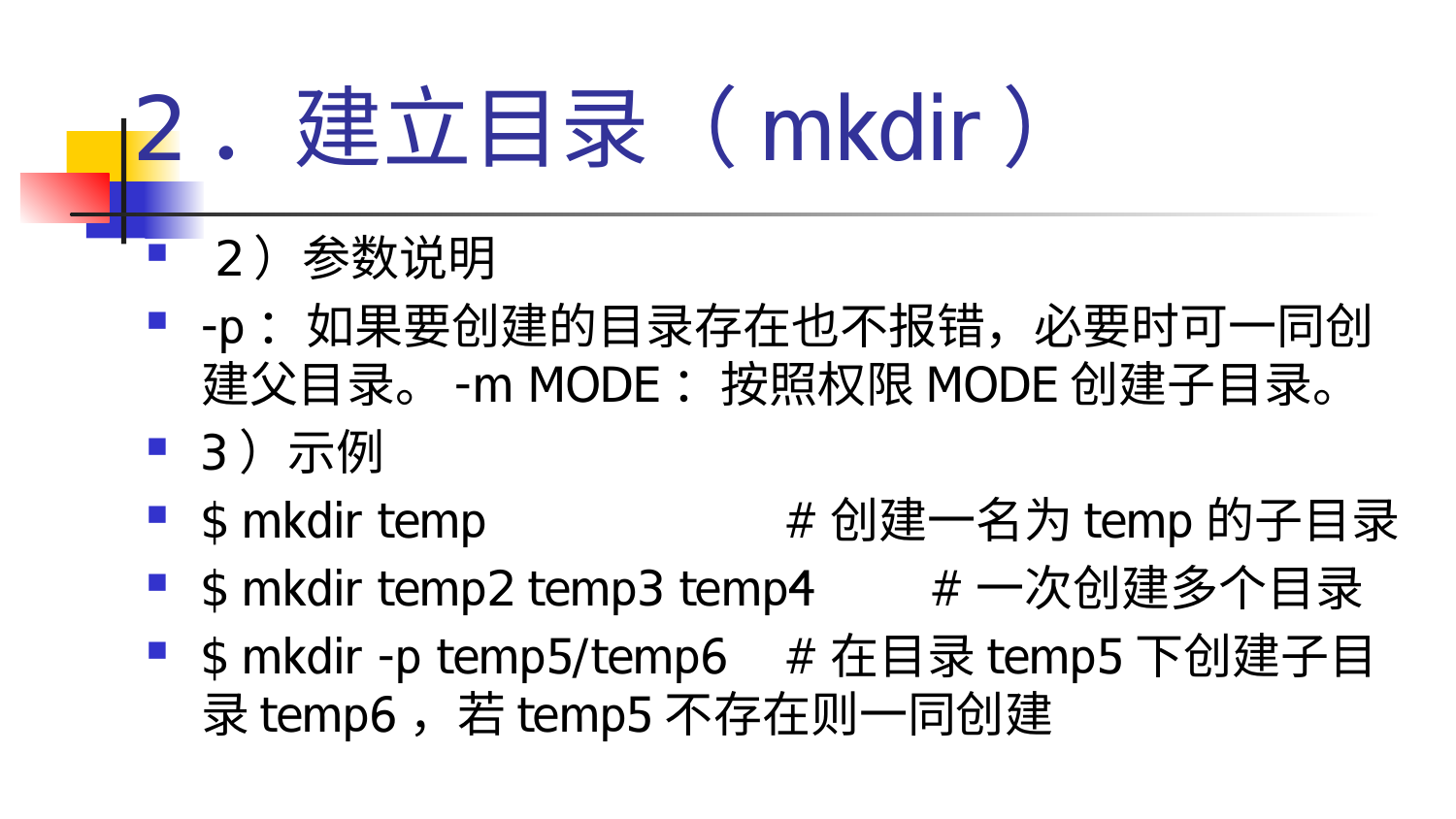

# 2．建立目录（mkdir）
 2）参数说明
-p：如果要创建的目录存在也不报错，必要时可一同创建父目录。-m MODE：按照权限MODE创建子目录。
3）示例
$ mkdir temp 		#创建一名为temp的子目录
$ mkdir temp2 temp3 temp4 	#一次创建多个目录
$ mkdir -p temp5/temp6 	#在目录temp5下创建子目录temp6，若temp5不存在则一同创建